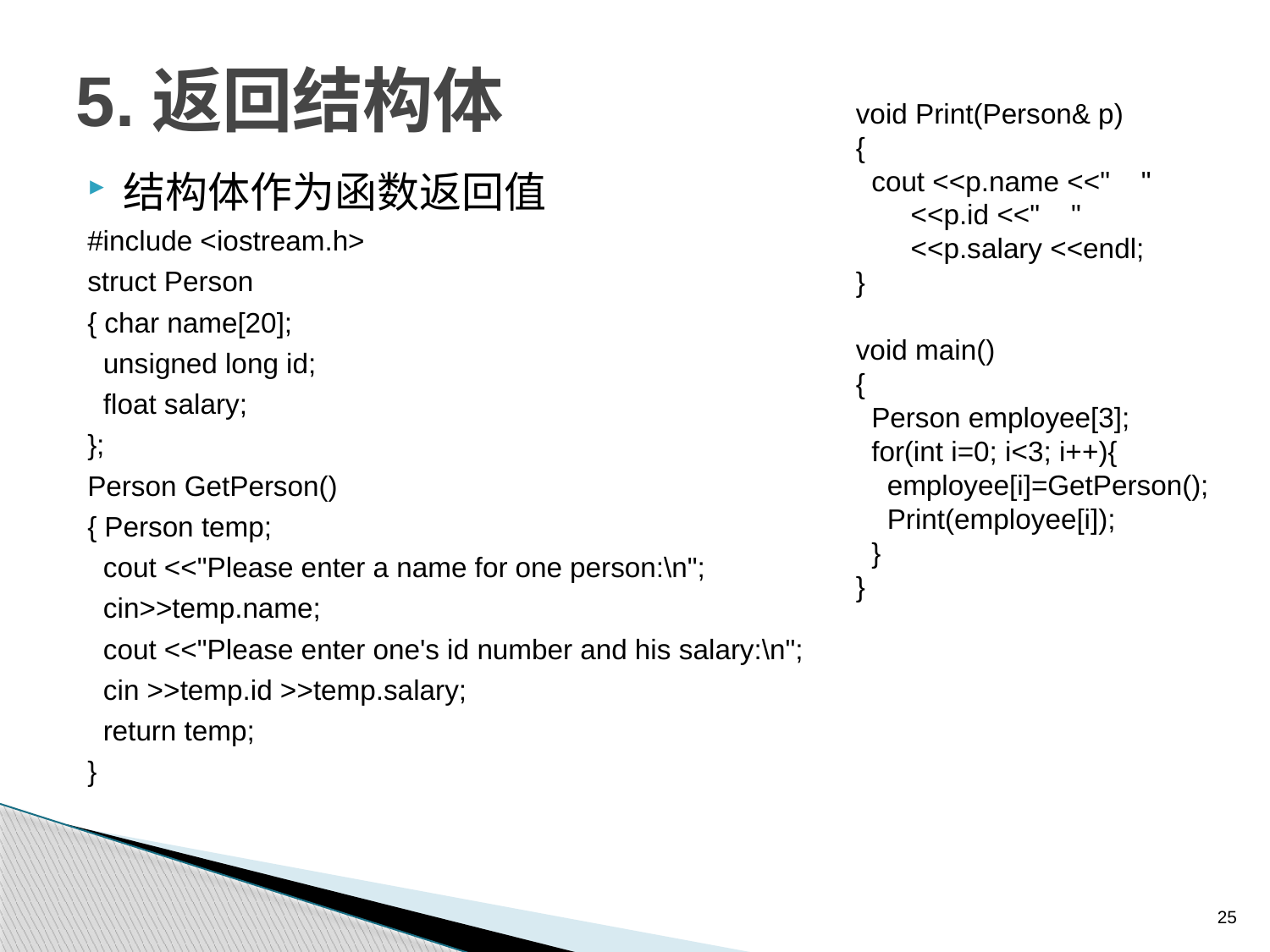

# 5.返回结构体
void Print(Person& p)
{
  cout <<p.name <<"    "
       <<p.id <<"    "
       <<p.salary <<endl;
}

void main()
{
  Person employee[3];
  for(int i=0; i<3; i++){
    employee[i]=GetPerson();
    Print(employee[i]);
  }
}

结构体作为函数返回值
#include <iostream.h>
struct Person
{ char name[20];
  unsigned long id;
  float salary;
};
Person GetPerson()
{ Person temp;
  cout <<"Please enter a name for one person:\n";
  cin>>temp.name;
  cout <<"Please enter one's id number and his salary:\n";
  cin >>temp.id >>temp.salary;
  return temp;
}

25